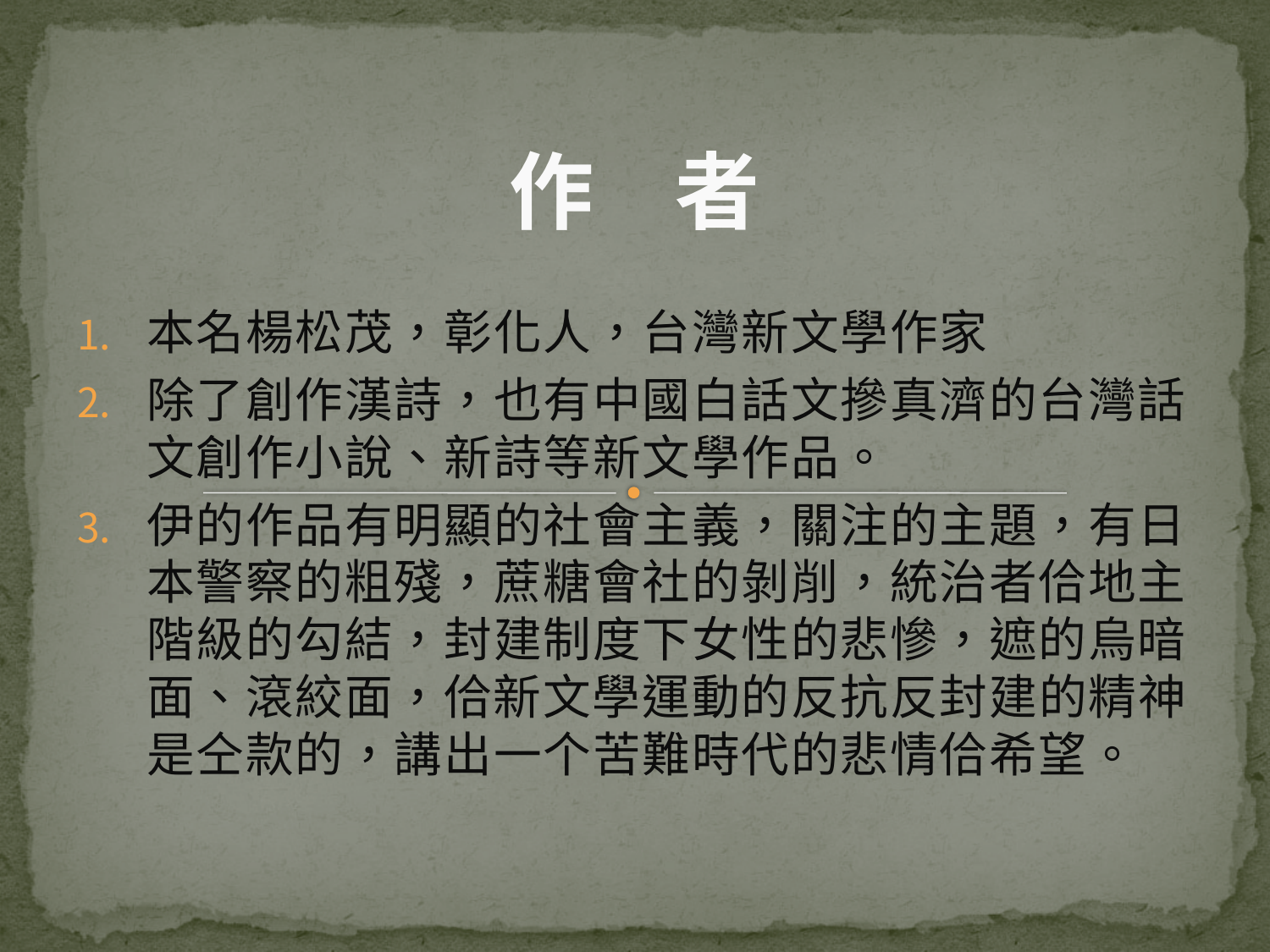

# 作　者
本名楊松茂，彰化人，台灣新文學作家
除了創作漢詩，也有中國白話文摻真濟的台灣話文創作小說、新詩等新文學作品。
伊的作品有明顯的社會主義，關注的主題，有日本警察的粗殘，蔗糖會社的剝削，統治者佮地主階級的勾結，封建制度下女性的悲慘，遮的烏暗面、滾絞面，佮新文學運動的反抗反封建的精神是仝款的，講出一个苦難時代的悲情佮希望。